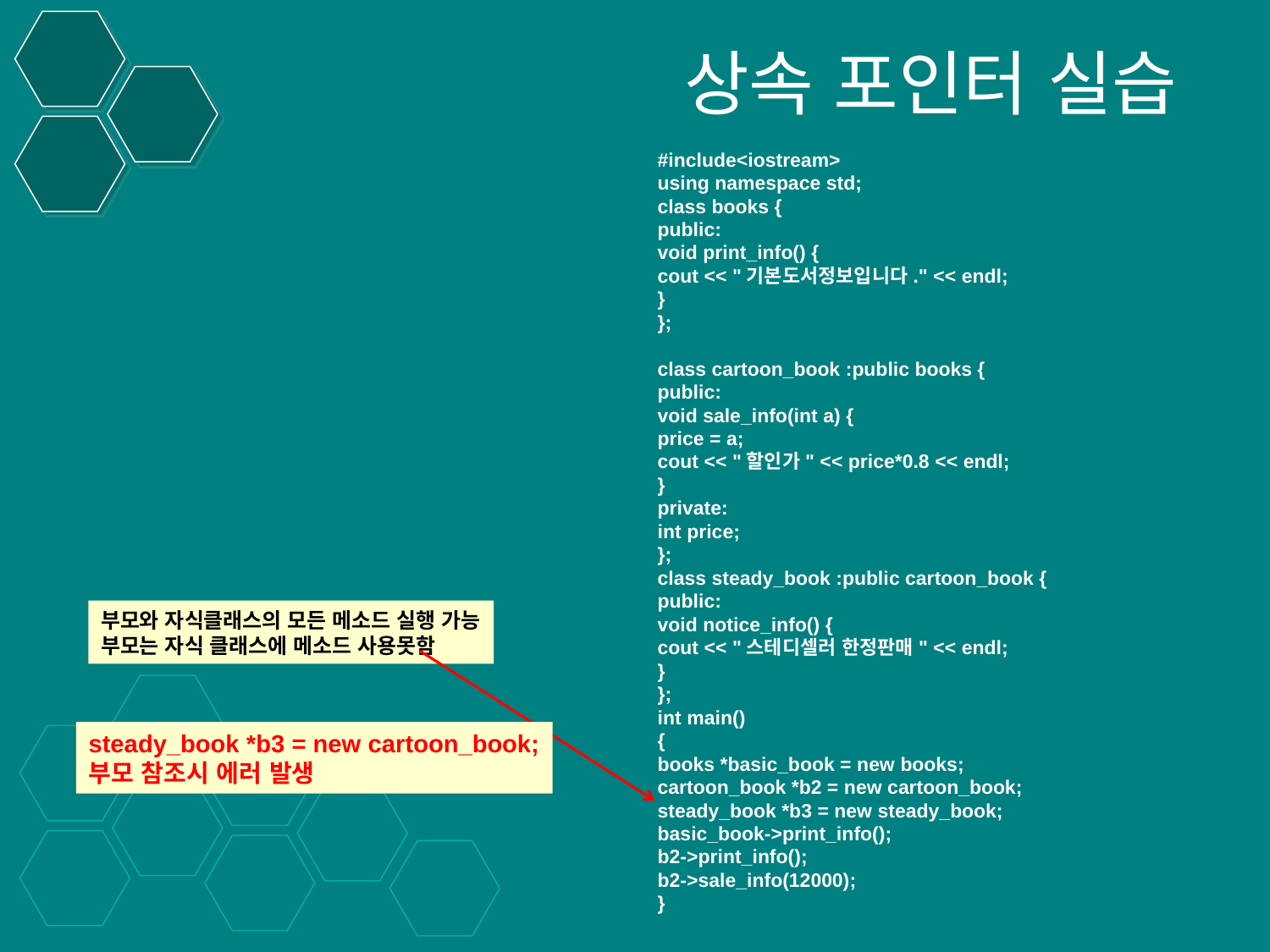

# 상속 포인터 실습
#include<iostream>
using namespace std;
class books {
public:
void print_info() {
cout << "기본도서정보입니다." << endl;
}
};

class cartoon_book :public books {
public:
void sale_info(int a) {
price = a;
cout << "할인가" << price*0.8 << endl;
}
private:
int price;
};
class steady_book :public cartoon_book {
public:
void notice_info() {
cout << "스테디셀러 한정판매" << endl;
}
};
int main()
{
books *basic_book = new books;
cartoon_book *b2 = new cartoon_book;
steady_book *b3 = new steady_book;
basic_book->print_info();
b2->print_info();
b2->sale_info(12000);
}
부모와 자식클래스의 모든 메소드 실행 가능
부모는 자식 클래스에 메소드 사용못함
steady_book *b3 = new cartoon_book;
부모 참조시 에러 발생